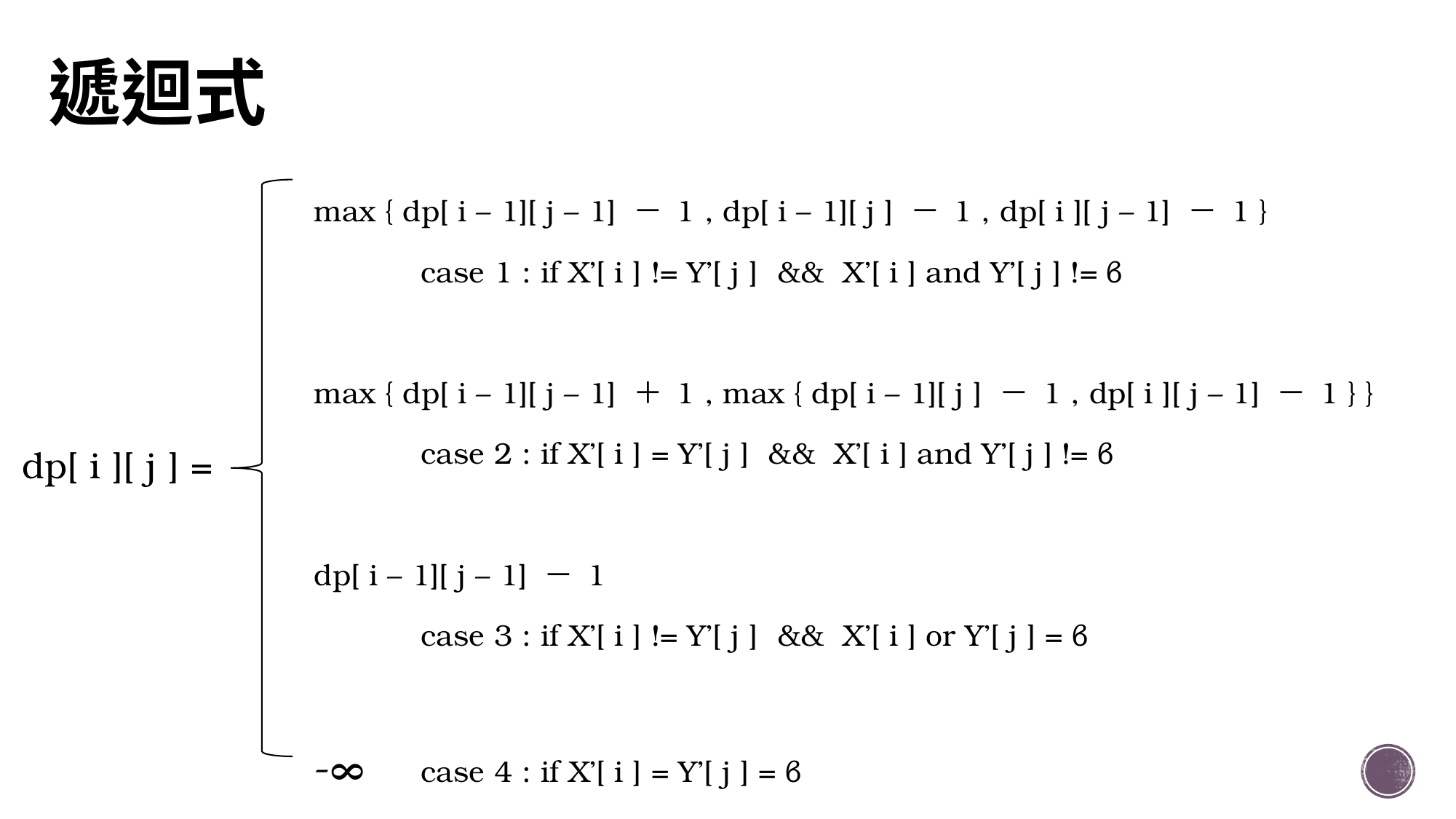

# 遞迴式

max { dp[ i – 1][ j – 1] － 1 , dp[ i – 1][ j ] － 1 , dp[ i ][ j – 1] － 1 }
			case 1 : if X’[ i ] != Y’[ j ]  &&  X’[ i ] and Y’[ j ] != β

max { dp[ i – 1][ j – 1] ＋ 1 , max { dp[ i – 1][ j ] － 1 , dp[ i ][ j – 1] － 1 } }
			case 2 : if X’[ i ] = Y’[ j ]  &&  X’[ i ] and Y’[ j ] != β

dp[ i – 1][ j – 1] － 1
			case 3 : if X’[ i ] != Y’[ j ]  &&  X’[ i ] or Y’[ j ] = β

-∞			case 4 : if X’[ i ] = Y’[ j ] = β
dp[ i ][ j ] =